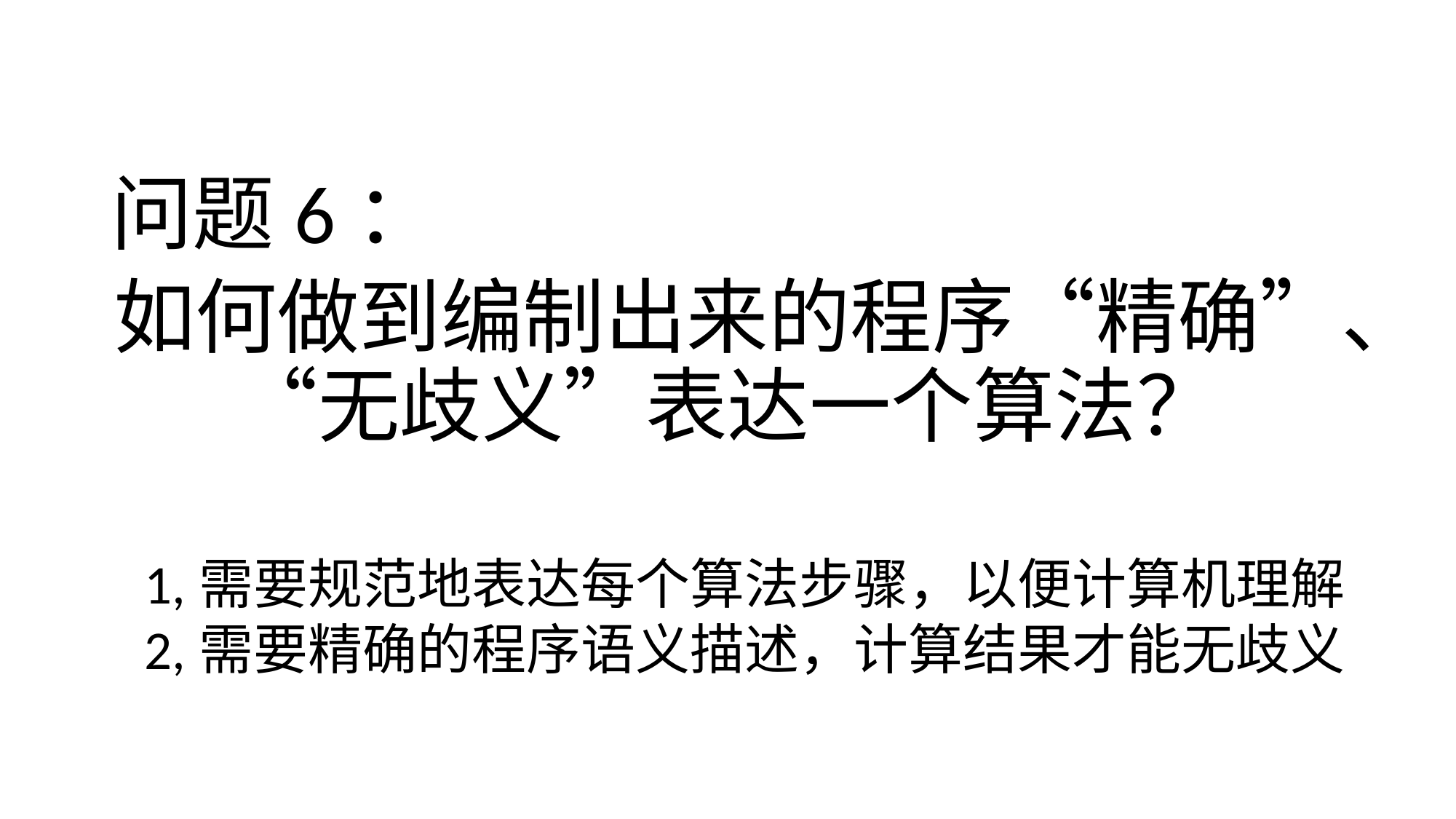

问题6：
如何做到编制出来的程序“精确”、“无歧义”表达一个算法？
1,需要规范地表达每个算法步骤，以便计算机理解
2,需要精确的程序语义描述，计算结果才能无歧义